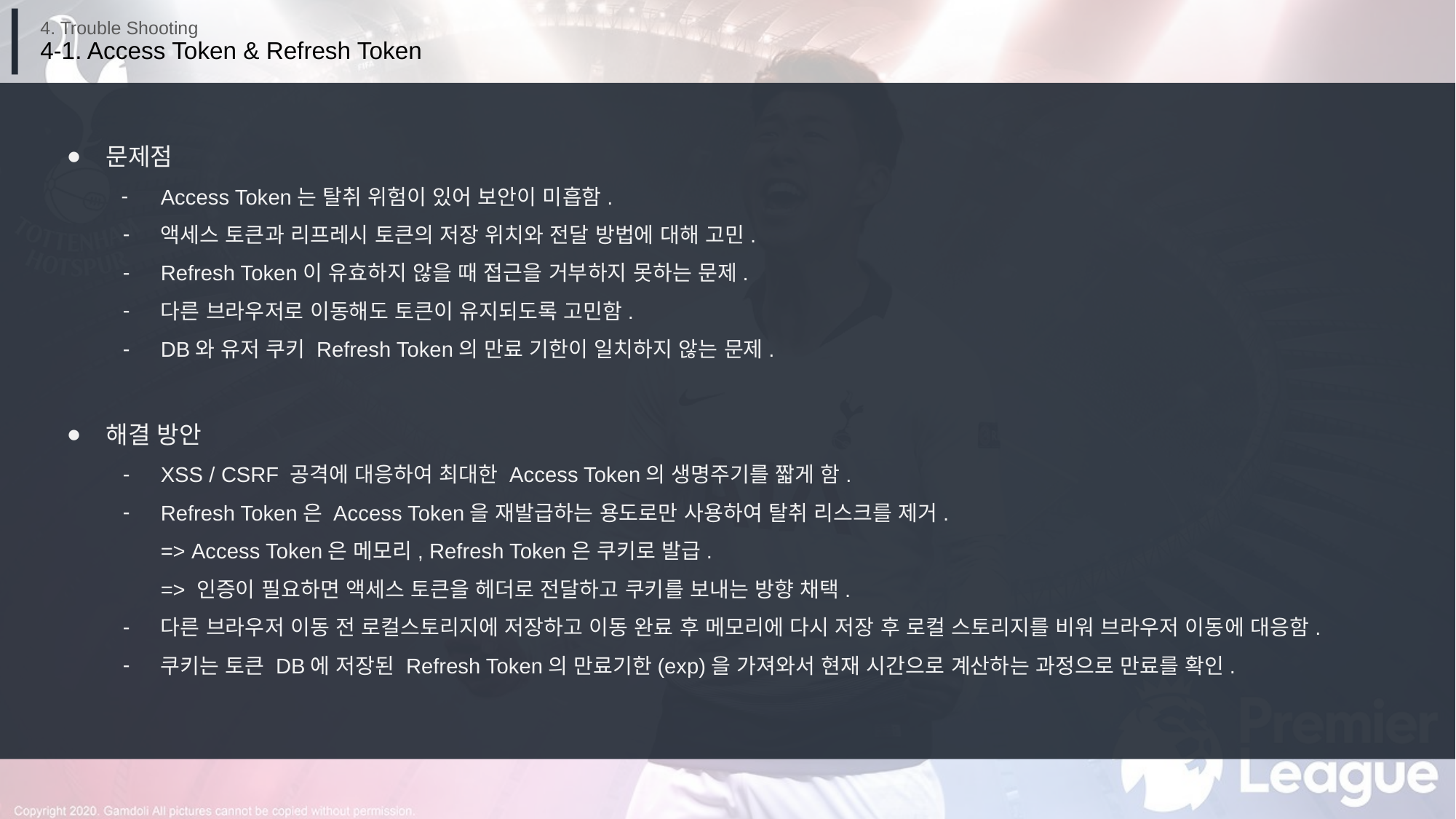

# 4. Trouble Shooting 4-1. Access Token & Refresh Token
문제점
Access Token는 탈취 위험이 있어 보안이 미흡함.
액세스 토큰과 리프레시 토큰의 저장 위치와 전달 방법에 대해 고민.
Refresh Token이 유효하지 않을 때 접근을 거부하지 못하는 문제.
다른 브라우저로 이동해도 토큰이 유지되도록 고민함.
DB와 유저 쿠키 Refresh Token의 만료 기한이 일치하지 않는 문제.

해결 방안
XSS / CSRF 공격에 대응하여 최대한 Access Token의 생명주기를 짧게 함.
Refresh Token은 Access Token을 재발급하는 용도로만 사용하여 탈취 리스크를 제거.
=> Access Token은 메모리, Refresh Token은 쿠키로 발급.
=> 인증이 필요하면 액세스 토큰을 헤더로 전달하고 쿠키를 보내는 방향 채택.
다른 브라우저 이동 전 로컬스토리지에 저장하고 이동 완료 후 메모리에 다시 저장 후 로컬 스토리지를 비워 브라우저 이동에 대응함.
쿠키는 토큰 DB에 저장된 Refresh Token의 만료기한(exp)을 가져와서 현재 시간으로 계산하는 과정으로 만료를 확인.